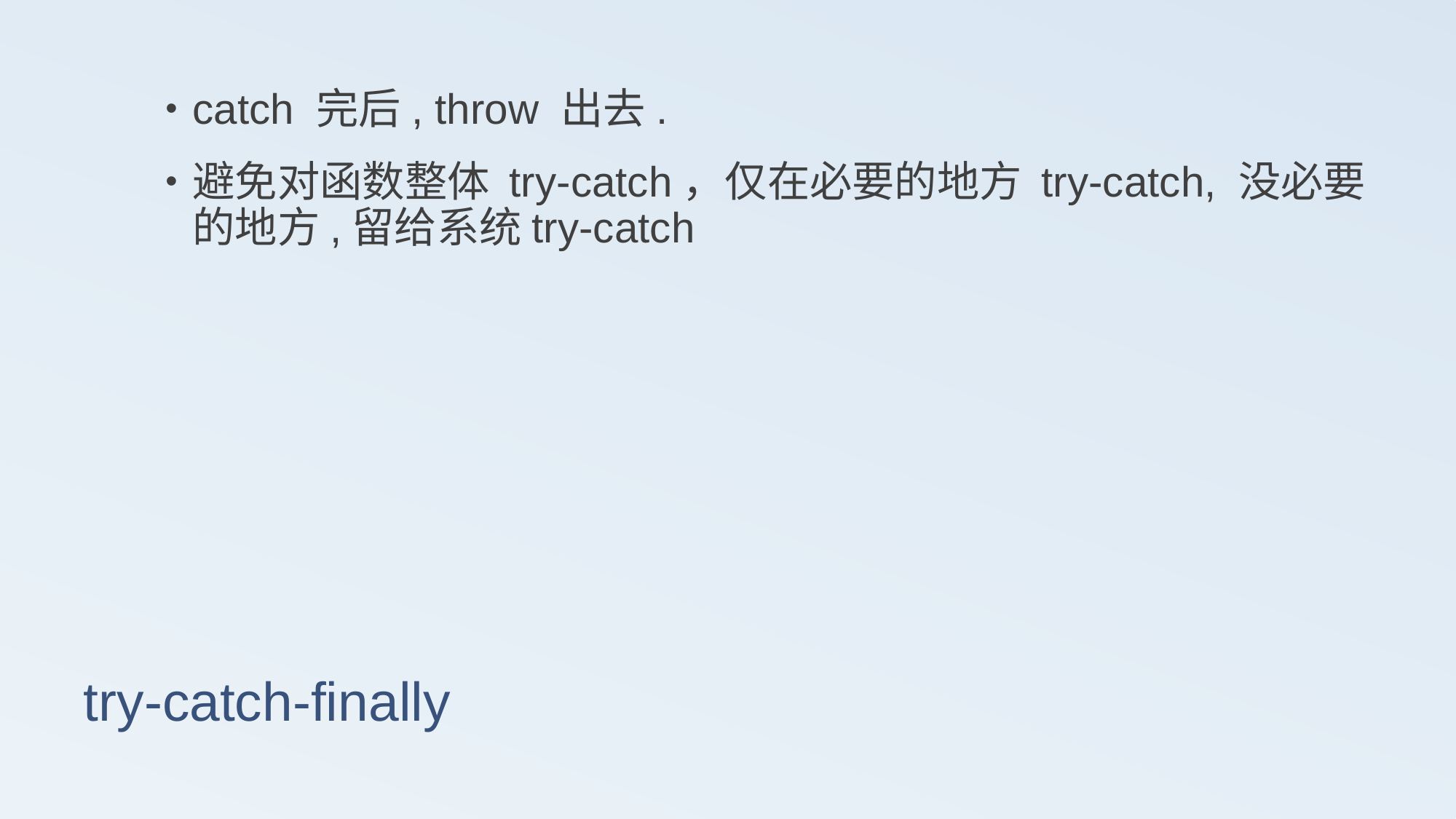

catch 完后, throw 出去.
避免对函数整体 try-catch，仅在必要的地方 try-catch, 没必要的地方,留给系统try-catch

# try-catch-finally